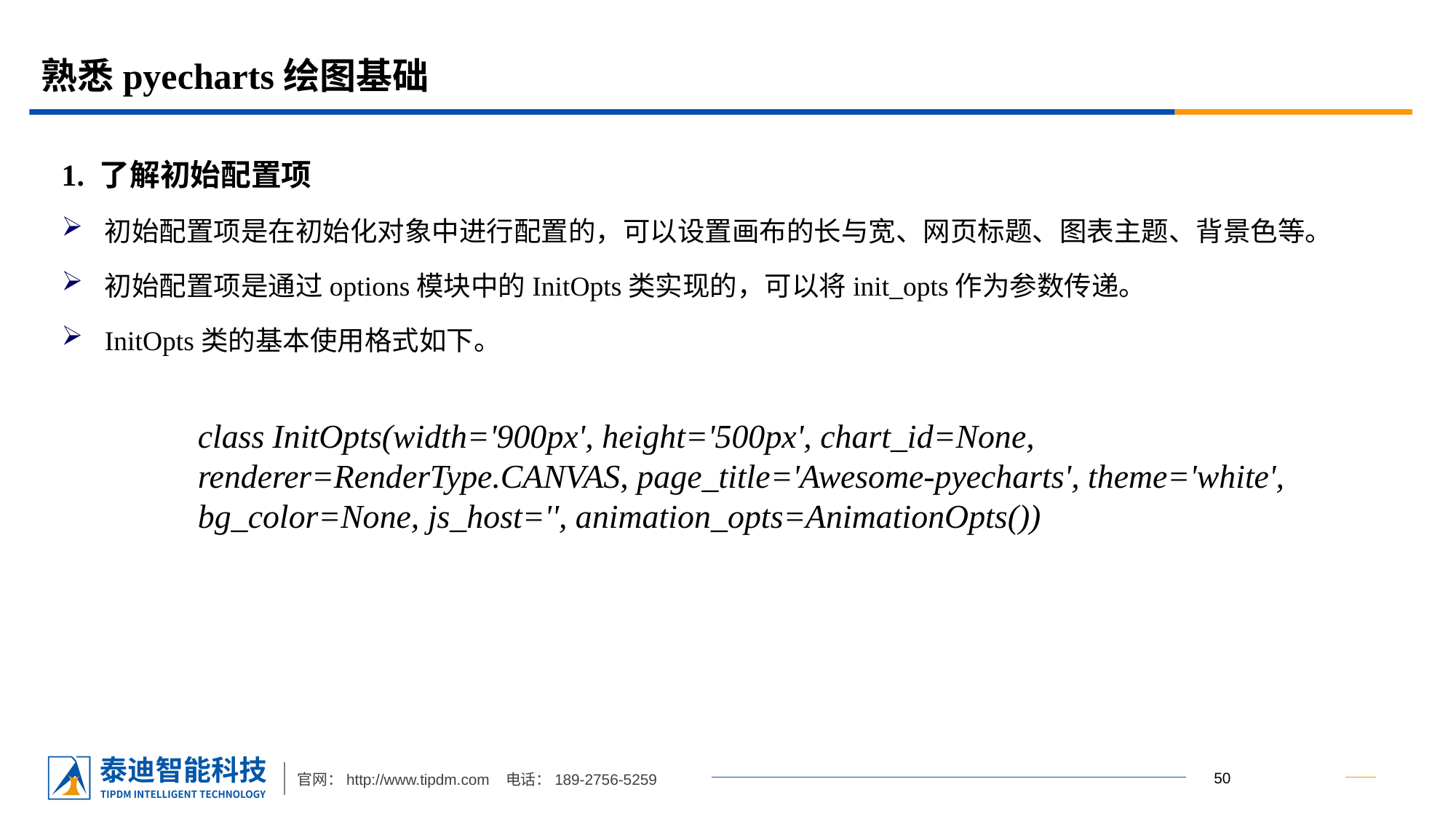

# 熟悉pyecharts绘图基础
1. 了解初始配置项
初始配置项是在初始化对象中进行配置的，可以设置画布的长与宽、网页标题、图表主题、背景色等。
初始配置项是通过options模块中的InitOpts类实现的，可以将init_opts作为参数传递。
InitOpts类的基本使用格式如下。
class InitOpts(width='900px', height='500px', chart_id=None, renderer=RenderType.CANVAS, page_title='Awesome-pyecharts', theme='white', bg_color=None, js_host='', animation_opts=AnimationOpts())